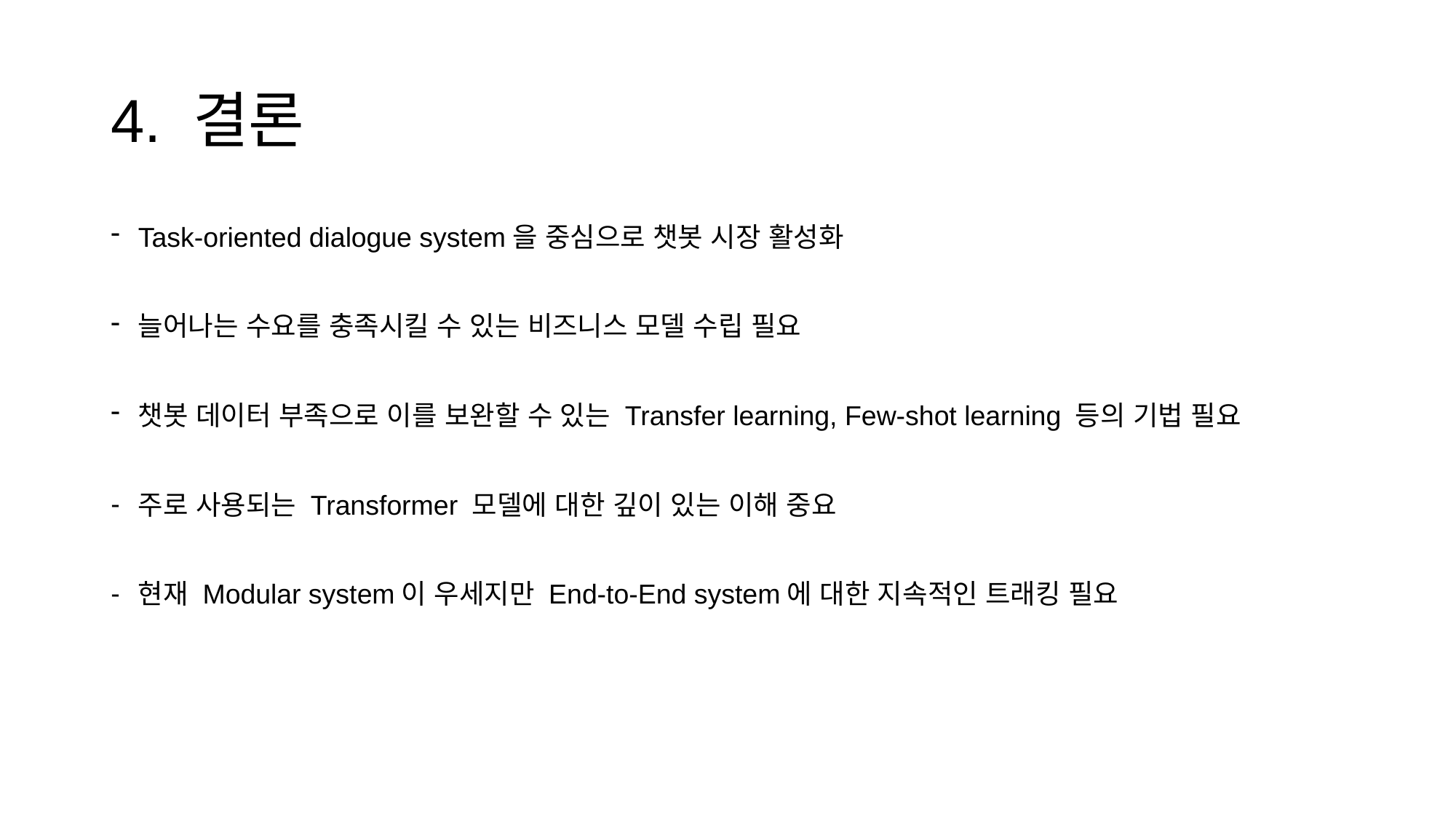

# 4. 결론
Task-oriented dialogue system을 중심으로 챗봇 시장 활성화

늘어나는 수요를 충족시킬 수 있는 비즈니스 모델 수립 필요

챗봇 데이터 부족으로 이를 보완할 수 있는 Transfer learning, Few-shot learning 등의 기법 필요

주로 사용되는 Transformer 모델에 대한 깊이 있는 이해 중요

현재 Modular system이 우세지만 End-to-End system에 대한 지속적인 트래킹 필요